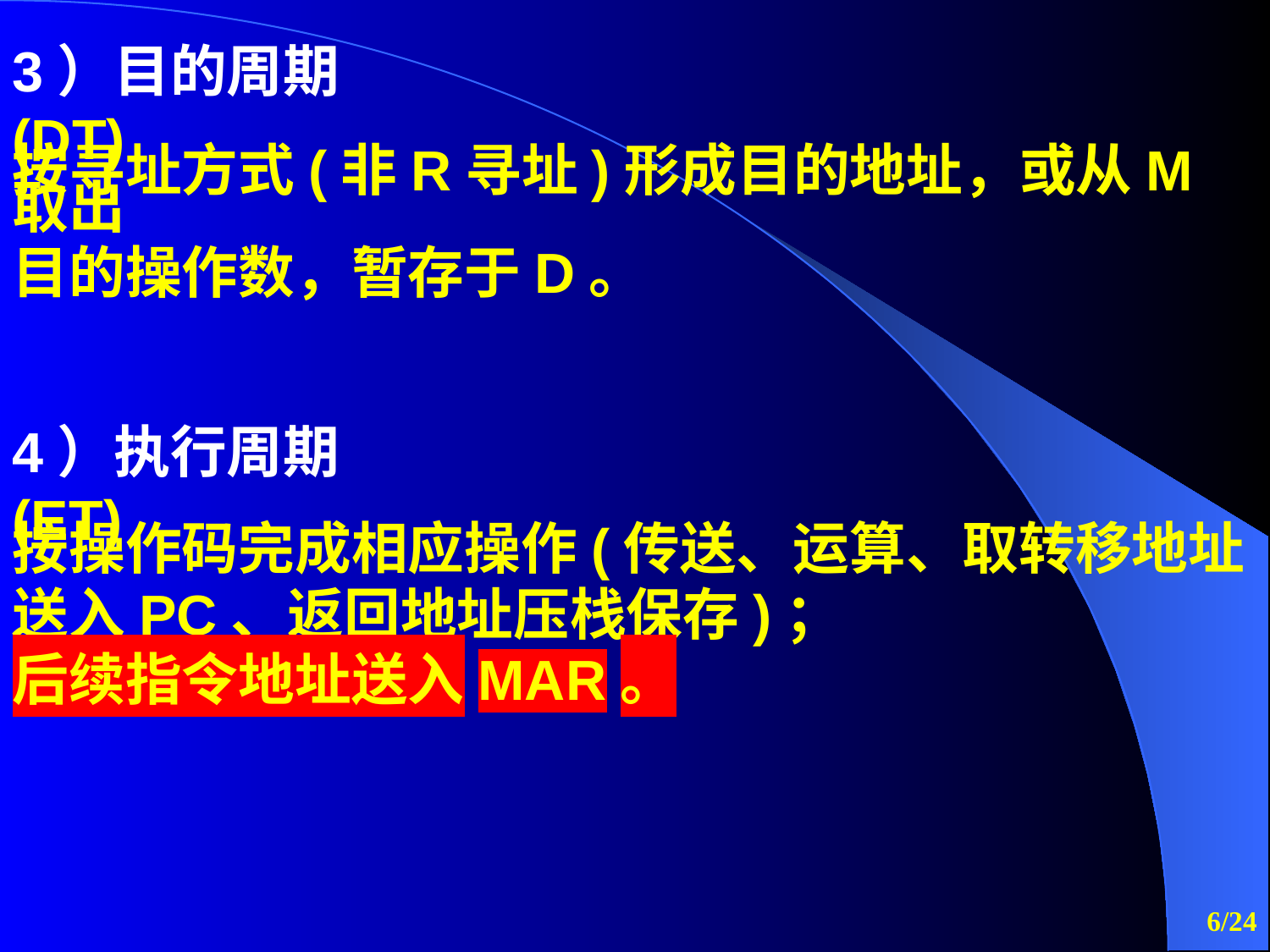

3）目的周期(DT)
按寻址方式(非R寻址)形成目的地址，或从M取出
目的操作数，暂存于D。
4）执行周期(ET)
按操作码完成相应操作(传送、运算、取转移地址
送入PC、返回地址压栈保存)；
后续指令地址送入MAR。
6/24